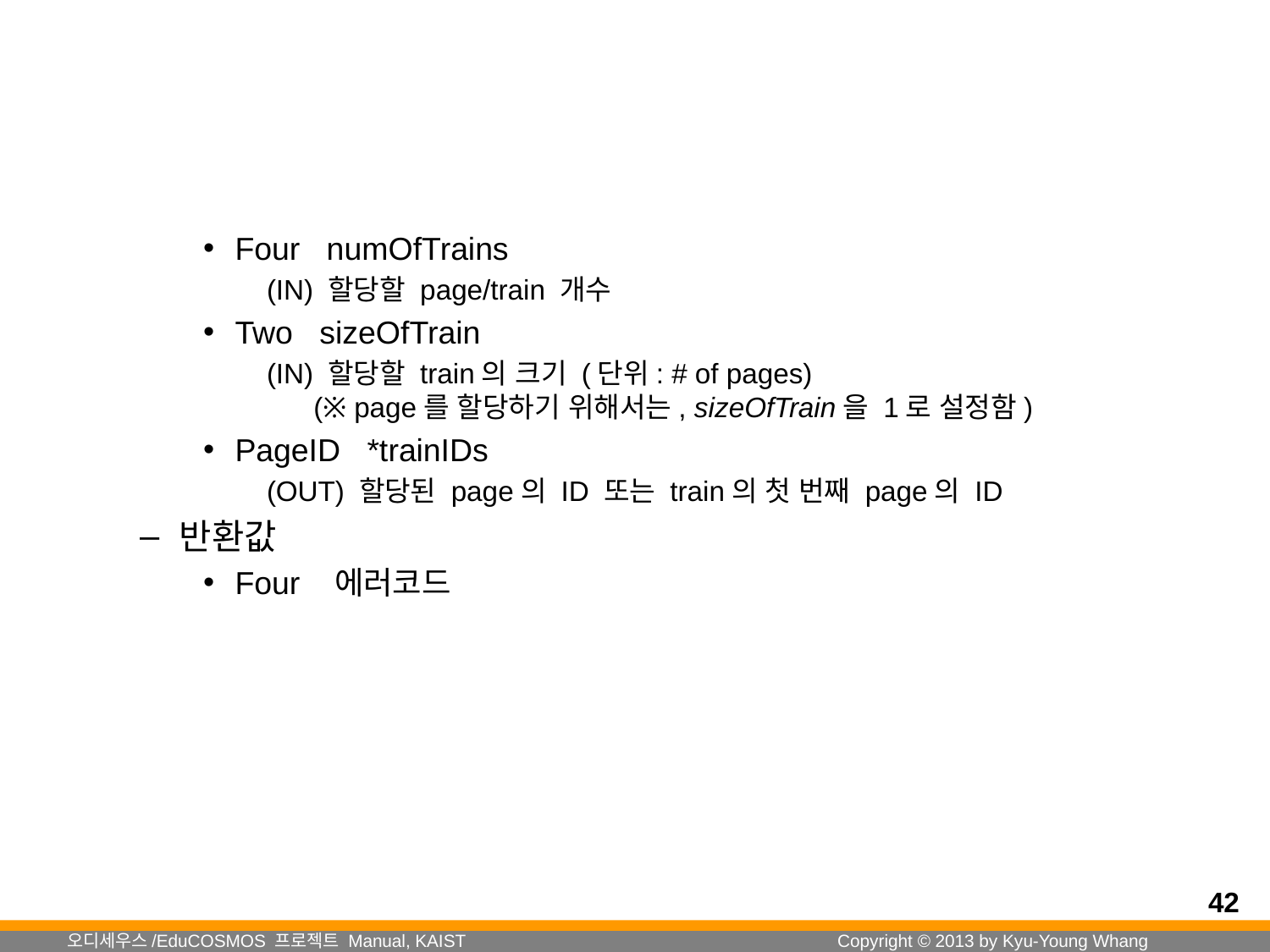

#
Four   numOfTrains
(IN) 할당할 page/train 개수
Two   sizeOfTrain
(IN) 할당할 train의 크기 (단위: # of pages)
      (※ page를 할당하기 위해서는, sizeOfTrain을 1로 설정함)
PageID   *trainIDs
(OUT) 할당된 page의 ID 또는 train의 첫 번째 page의 ID
반환값
Four   에러코드